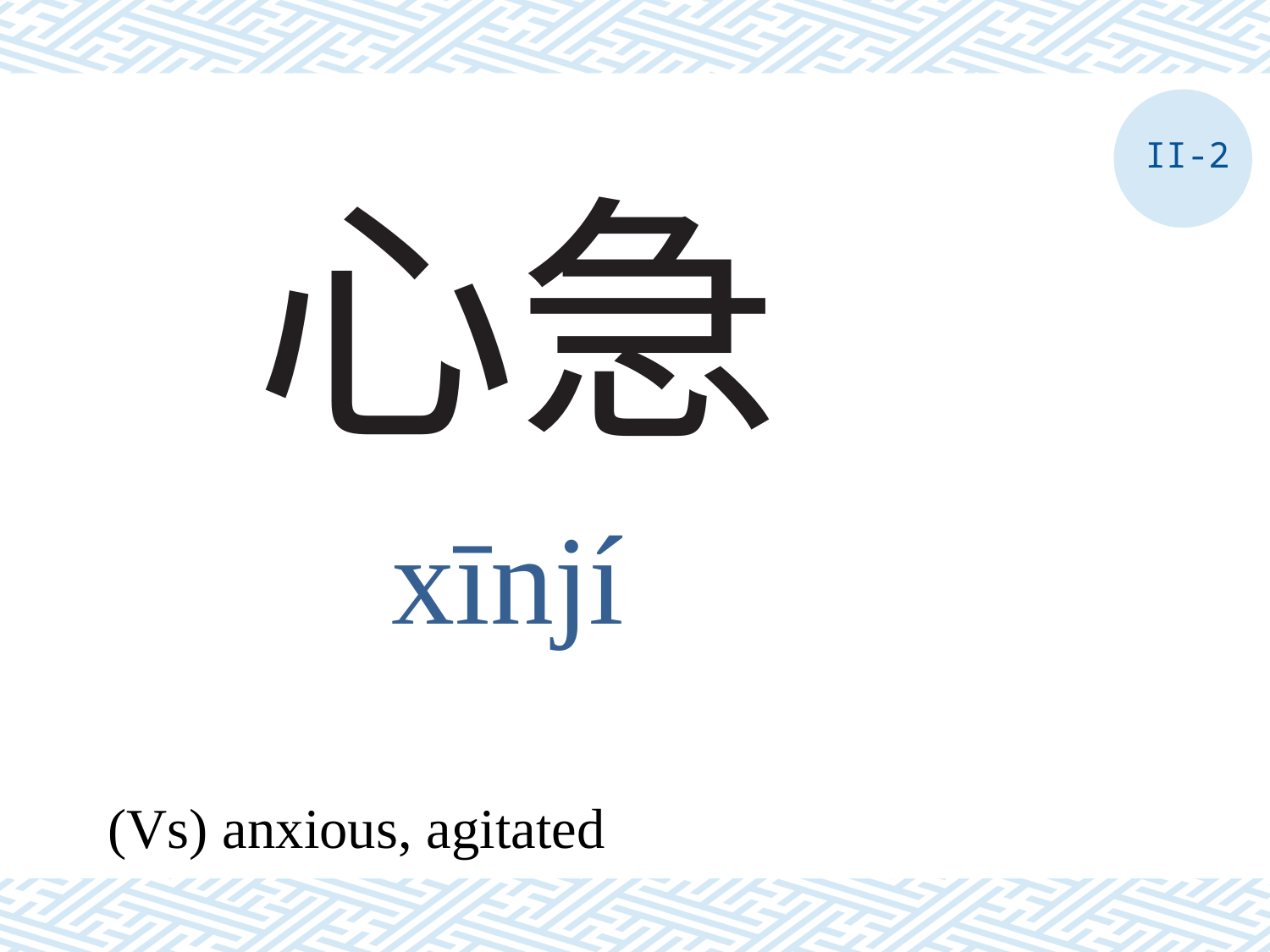

II-2

# 心急
xīnjí
(Vs) anxious, agitated